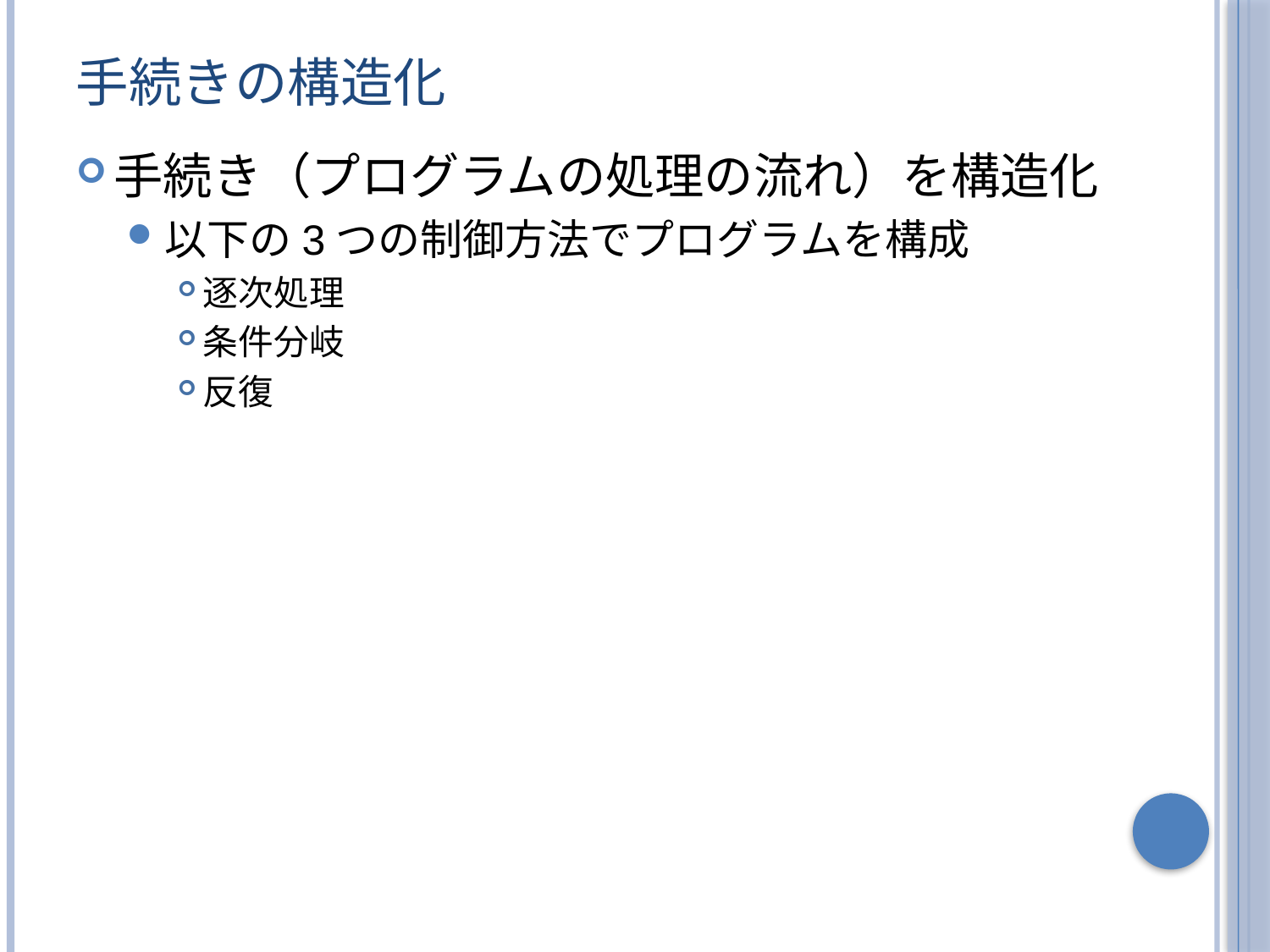

# 手続きの構造化
手続き（プログラムの処理の流れ）を構造化
以下の3つの制御方法でプログラムを構成
逐次処理
条件分岐
反復